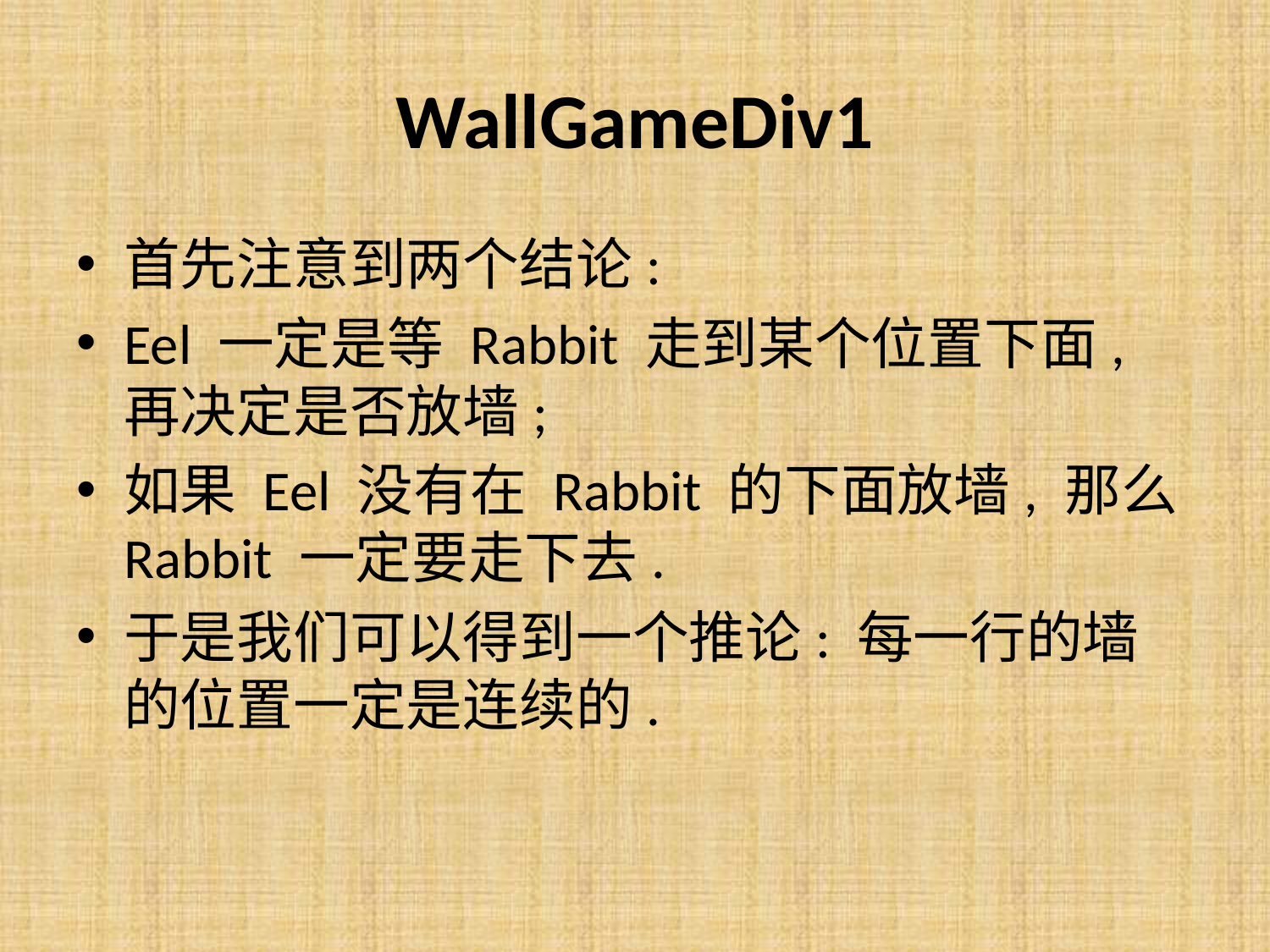

# WallGameDiv1
首先注意到两个结论:
Eel 一定是等 Rabbit 走到某个位置下面, 再决定是否放墙;
如果 Eel 没有在 Rabbit 的下面放墙, 那么 Rabbit 一定要走下去.
于是我们可以得到一个推论: 每一行的墙的位置一定是连续的.